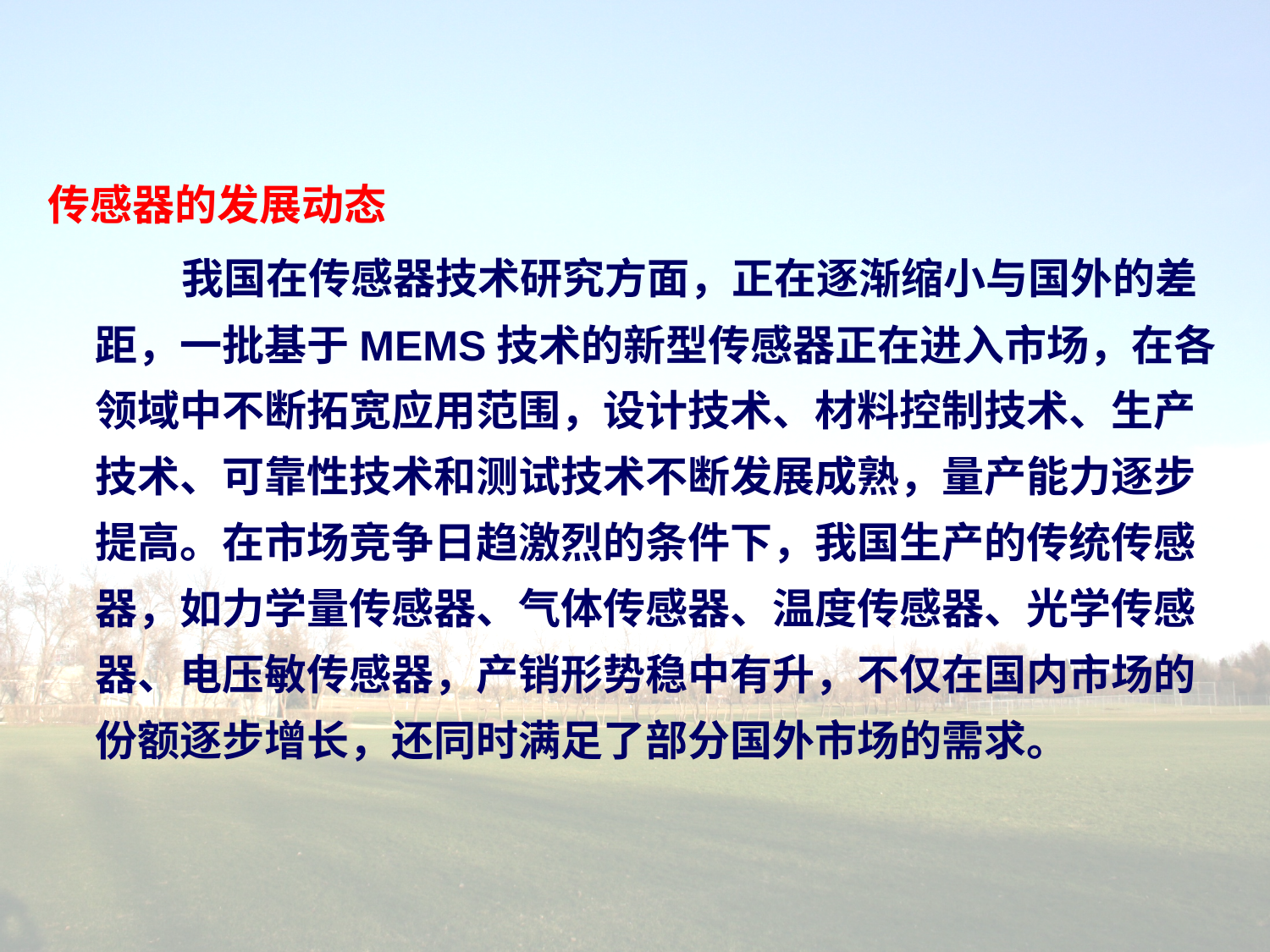

传感器的发展动态
             我国在传感器技术研究方面，正在逐渐缩小与国外的差距，一批基于MEMS技术的新型传感器正在进入市场，在各领域中不断拓宽应用范围，设计技术、材料控制技术、生产技术、可靠性技术和测试技术不断发展成熟，量产能力逐步提高。在市场竞争日趋激烈的条件下，我国生产的传统传感器，如力学量传感器、气体传感器、温度传感器、光学传感器、电压敏传感器，产销形势稳中有升，不仅在国内市场的份额逐步增长，还同时满足了部分国外市场的需求。